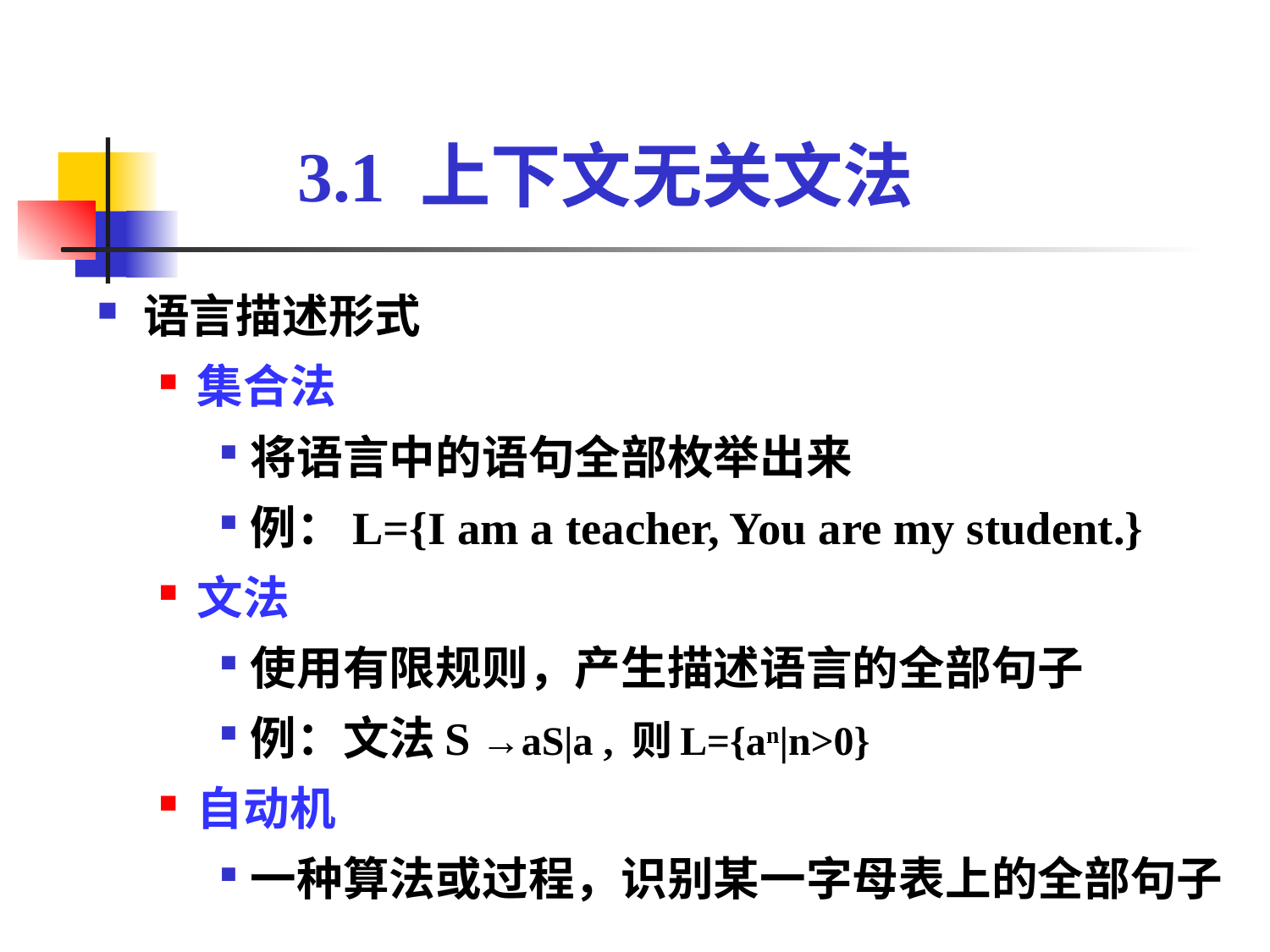

3.1 上下文无关文法
语言描述形式
集合法
将语言中的语句全部枚举出来
例：L={I am a teacher, You are my student.}
文法
使用有限规则，产生描述语言的全部句子
例：文法S →aS|a , 则L={an|n>0}
自动机
一种算法或过程，识别某一字母表上的全部句子